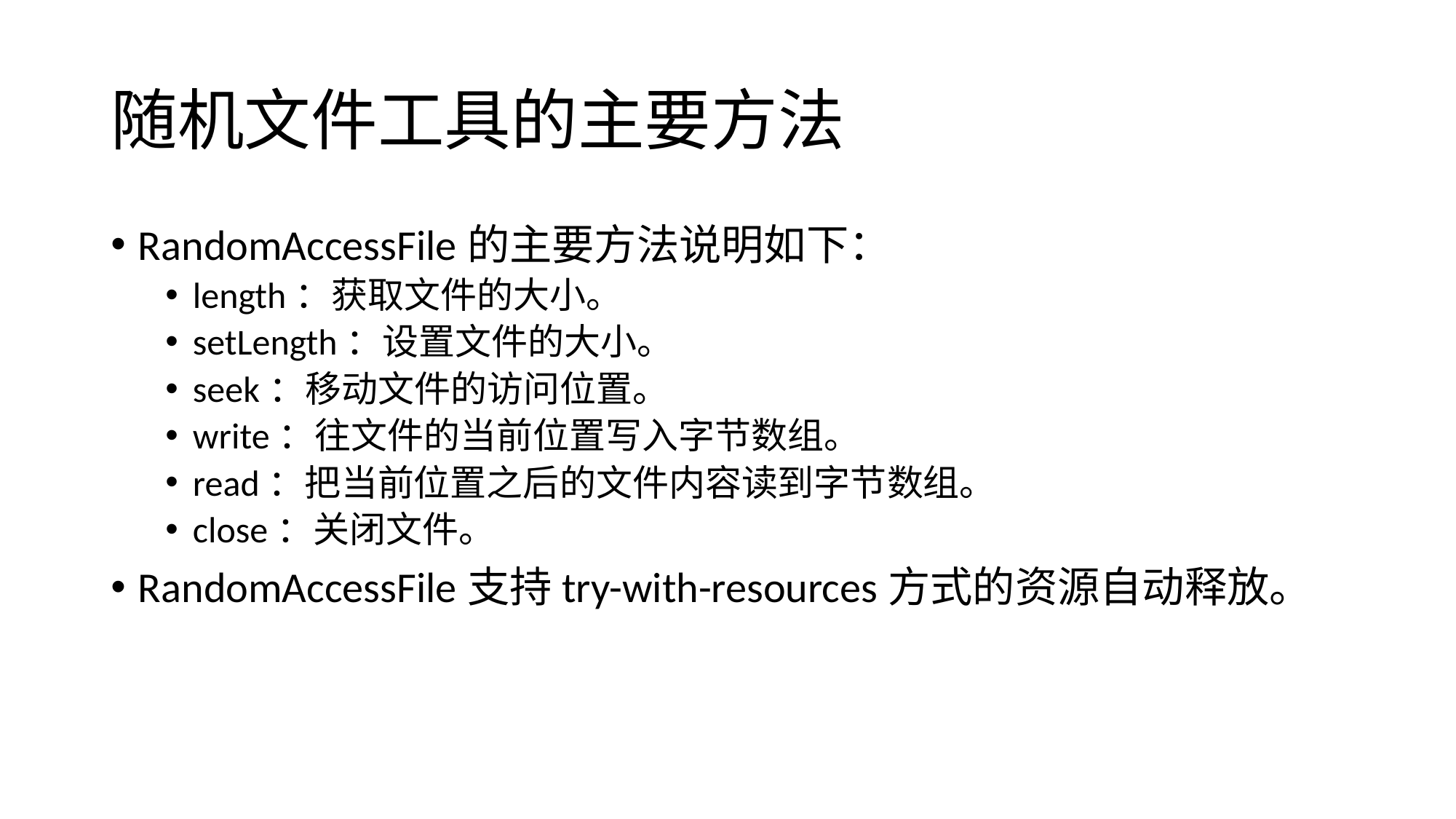

# 随机文件工具的主要方法
RandomAccessFile的主要方法说明如下：
length：获取文件的大小。
setLength：设置文件的大小。
seek：移动文件的访问位置。
write：往文件的当前位置写入字节数组。
read：把当前位置之后的文件内容读到字节数组。
close：关闭文件。
RandomAccessFile支持try-with-resources方式的资源自动释放。